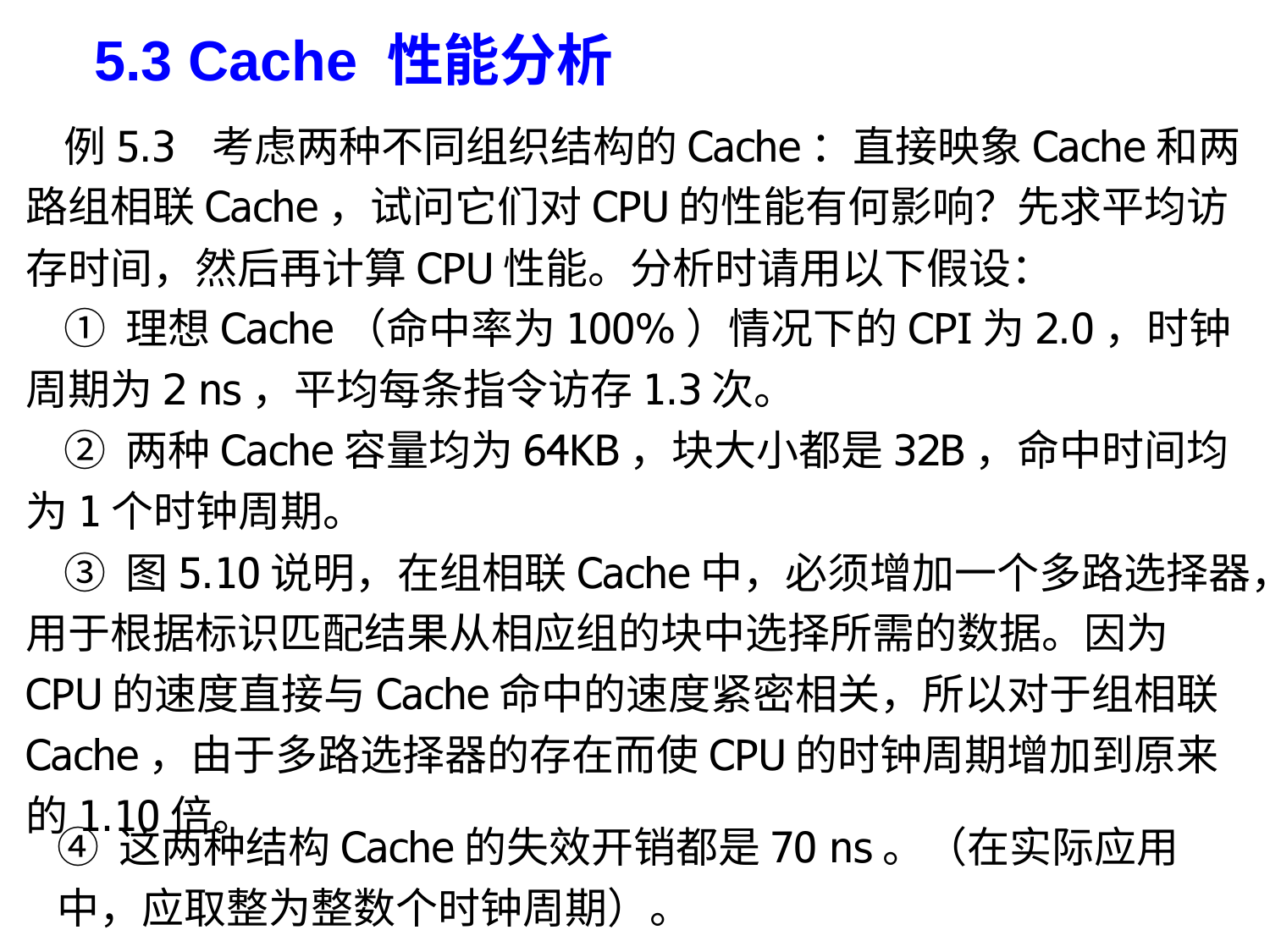

5.3 Cache 性能分析
例5.3  考虑两种不同组织结构的Cache：直接映象Cache和两路组相联Cache，试问它们对CPU的性能有何影响？先求平均访存时间，然后再计算CPU性能。分析时请用以下假设：
① 理想Cache（命中率为100%）情况下的CPI为2.0，时钟周期为2 ns，平均每条指令访存1.3次。
② 两种Cache容量均为64KB，块大小都是32B，命中时间均为1个时钟周期。
③ 图5.10说明，在组相联Cache中，必须增加一个多路选择器，用于根据标识匹配结果从相应组的块中选择所需的数据。因为CPU的速度直接与Cache命中的速度紧密相关，所以对于组相联Cache，由于多路选择器的存在而使CPU的时钟周期增加到原来的1.10倍。
④ 这两种结构Cache的失效开销都是70 ns。（在实际应用中，应取整为整数个时钟周期）。
57